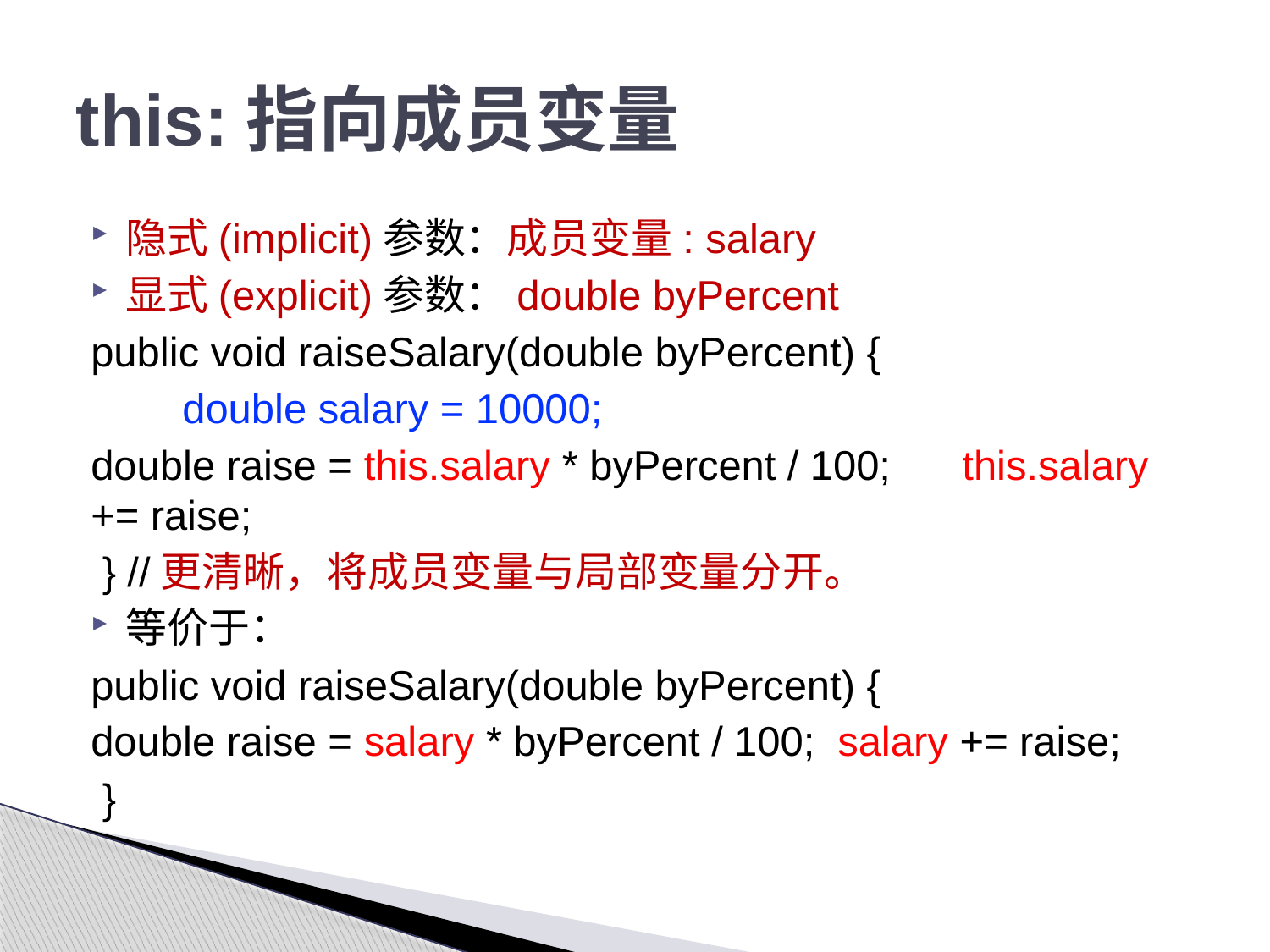

# this:指向成员变量
隐式(implicit)参数：成员变量: salary
显式(explicit)参数：double byPercent
public void raiseSalary(double byPercent) {
        double salary = 10000;
	double raise = this.salary * byPercent / 100; 	this.salary += raise;
 } //更清晰，将成员变量与局部变量分开。
等价于：
public void raiseSalary(double byPercent) {
	double raise = salary * byPercent / 100; 	salary += raise;
 }